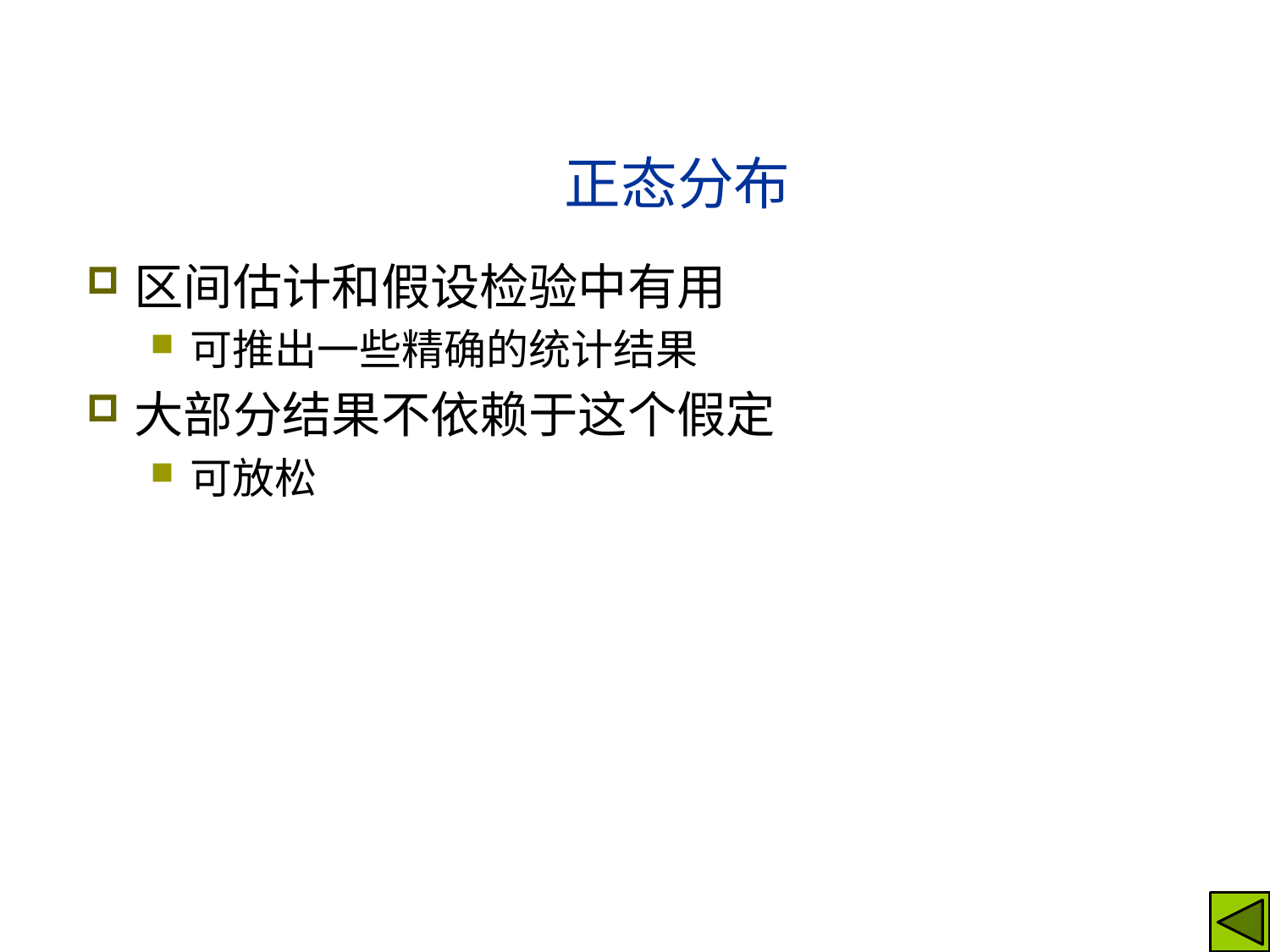

# 正态分布
区间估计和假设检验中有用
可推出一些精确的统计结果
大部分结果不依赖于这个假定
可放松